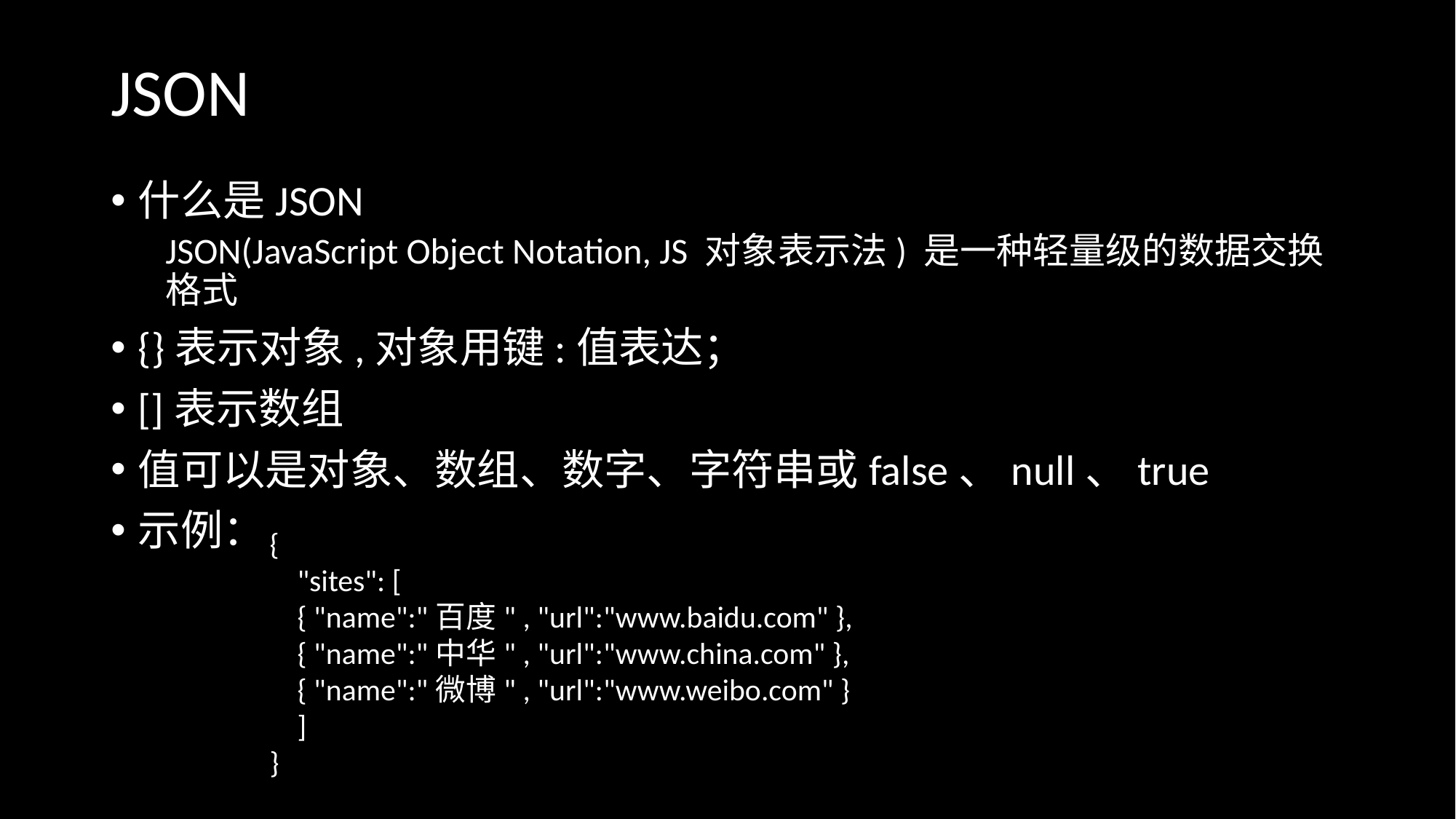

# JSON
什么是JSON
JSON(JavaScript Object Notation, JS 对象表示法) 是一种轻量级的数据交换格式
{}表示对象,对象用键:值表达；
[]表示数组
值可以是对象、数组、数字、字符串或false、null、true
示例：

{
    "sites": [
    { "name":"百度" , "url":"www.baidu.com" },
    { "name":"中华" , "url":"www.china.com" },
    { "name":"微博" , "url":"www.weibo.com" }
    ]
}